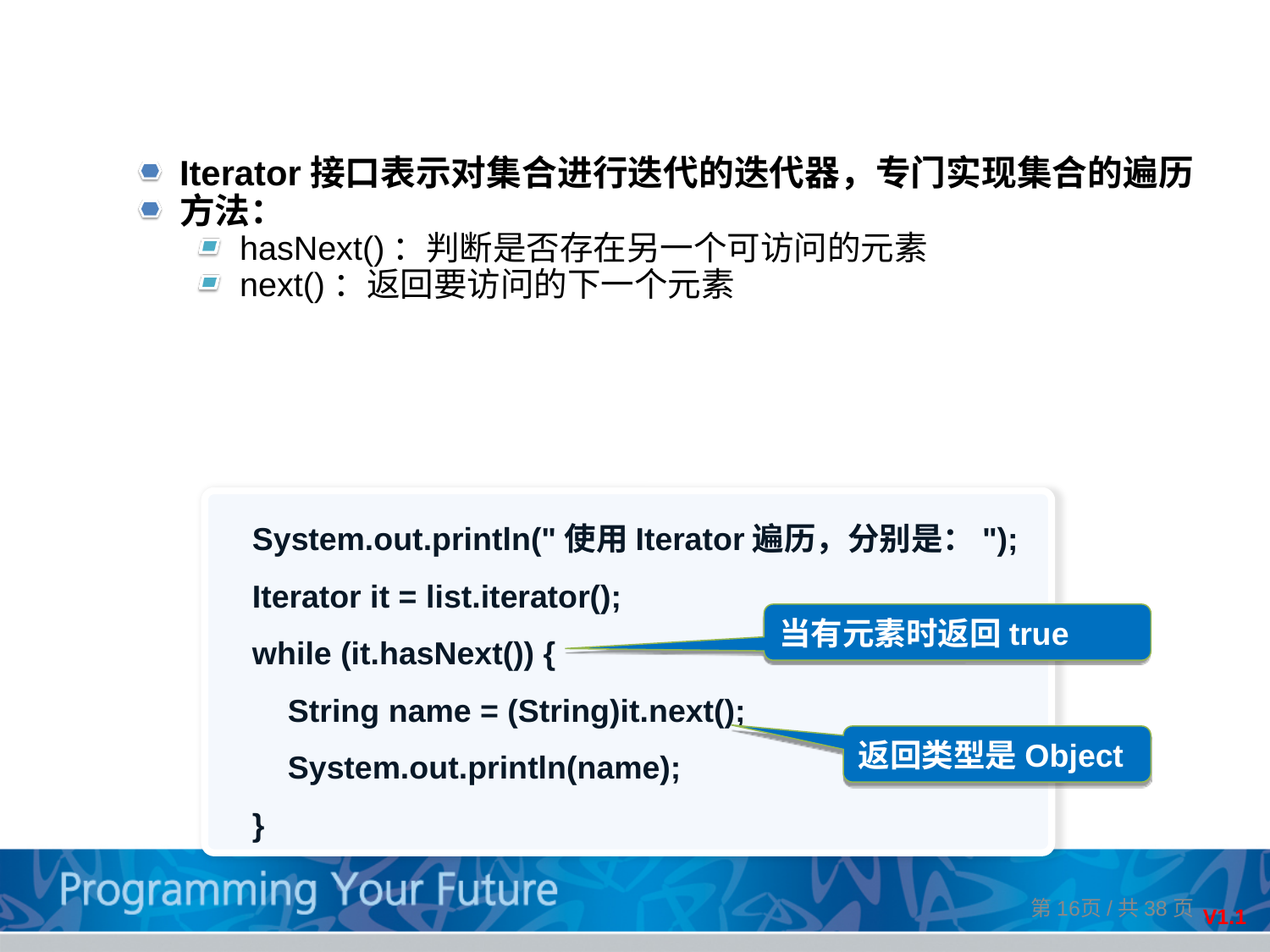

# Iterator
Iterator接口表示对集合进行迭代的迭代器，专门实现集合的遍历
方法：
hasNext()：判断是否存在另一个可访问的元素
next()：返回要访问的下一个元素
System.out.println("使用Iterator遍历，分别是：");
Iterator it = list.iterator();
while (it.hasNext()) {
    String name = (String)it.next();
    System.out.println(name);
}
当有元素时返回true
返回类型是Object
第16页/共38页